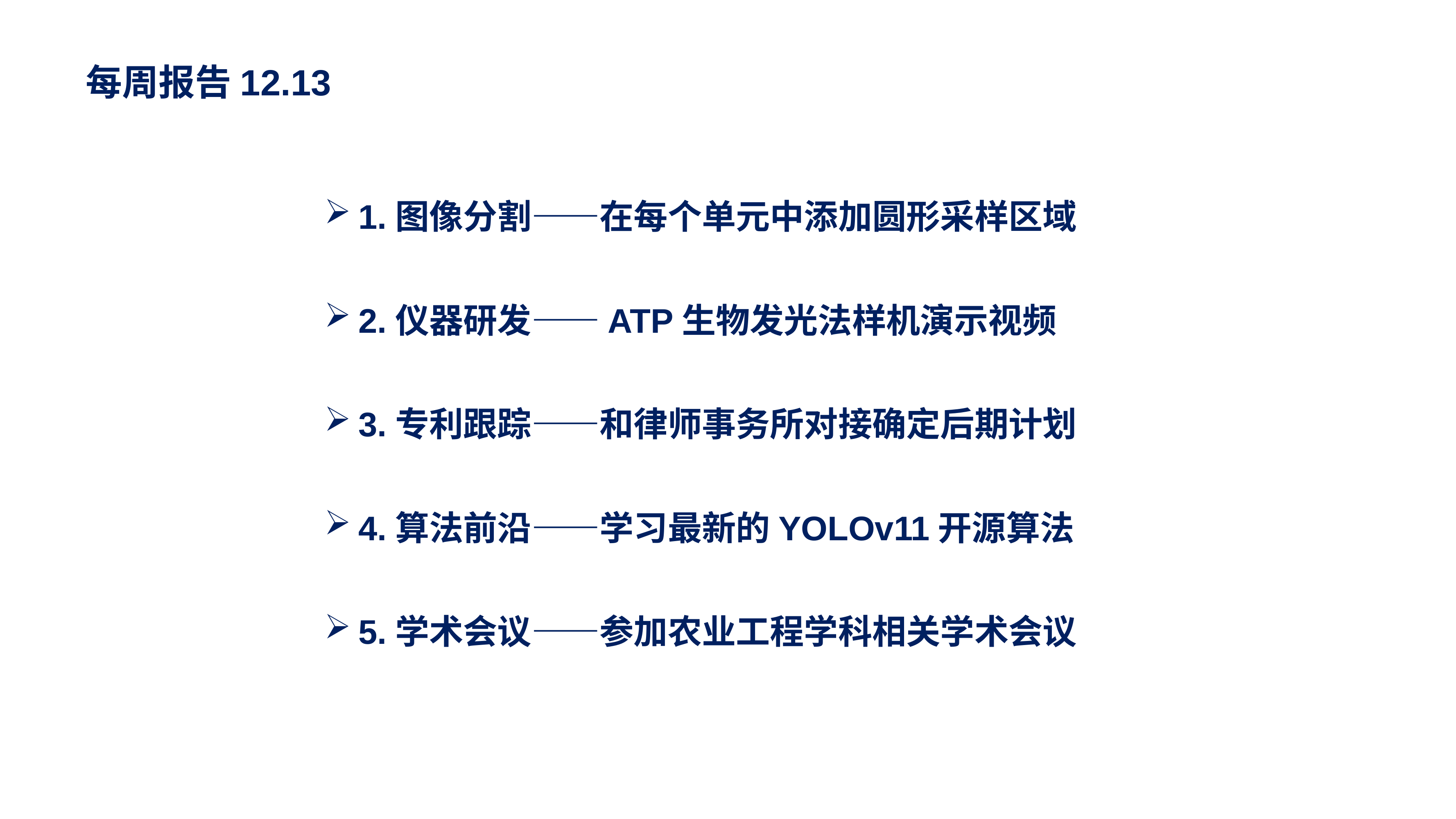

每周报告12.13
1.图像分割——在每个单元中添加圆形采样区域
2.仪器研发——ATP生物发光法样机演示视频
3.专利跟踪——和律师事务所对接确定后期计划
4.算法前沿——学习最新的YOLOv11开源算法
5.学术会议——参加农业工程学科相关学术会议